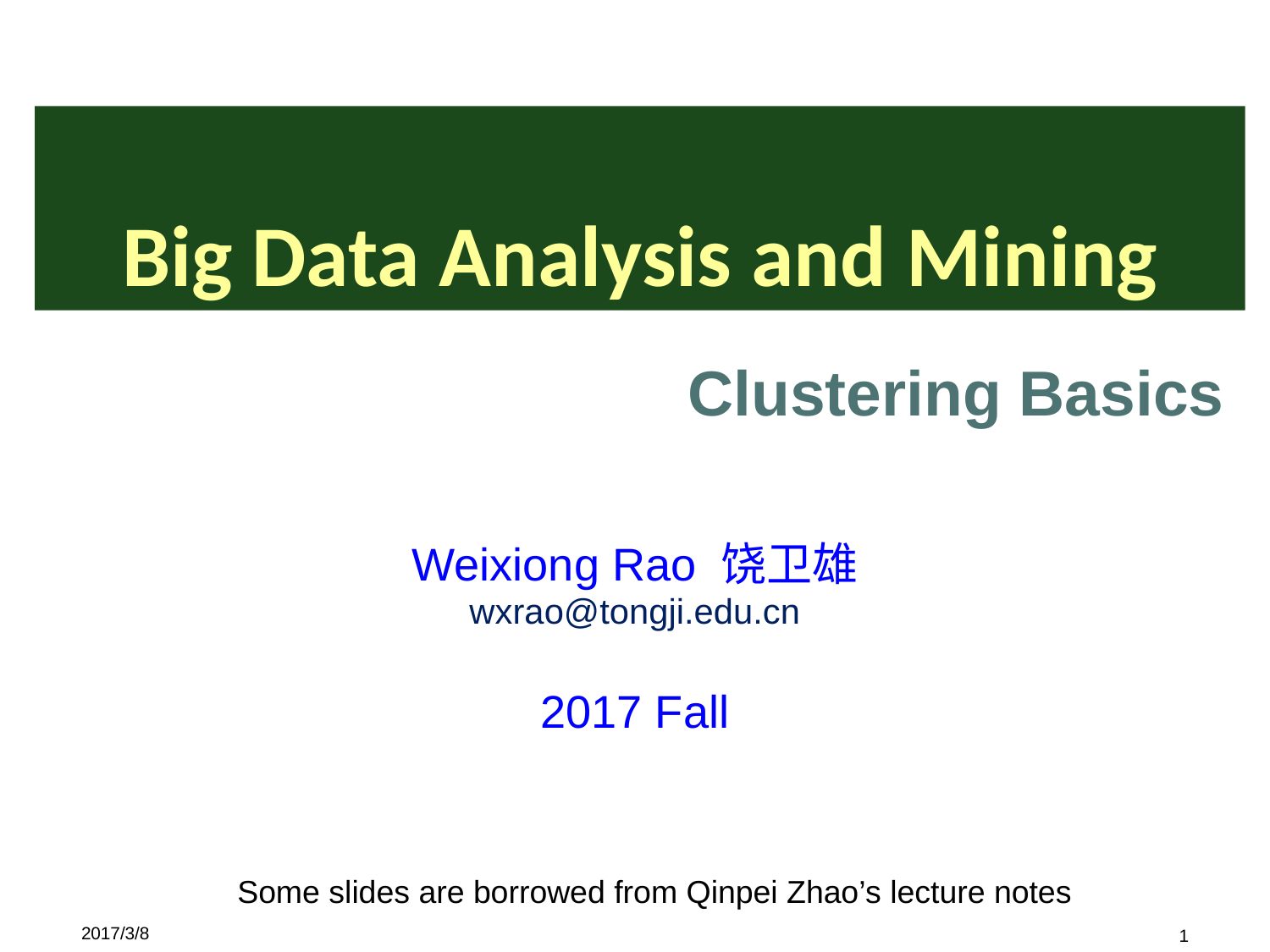

# Big Data Analysis and Mining
Clustering Basics
Weixiong Rao 饶卫雄
wxrao@tongji.edu.cn

2017 Fall
Some slides are borrowed from Qinpei Zhao’s lecture notes
2017/3/8
1